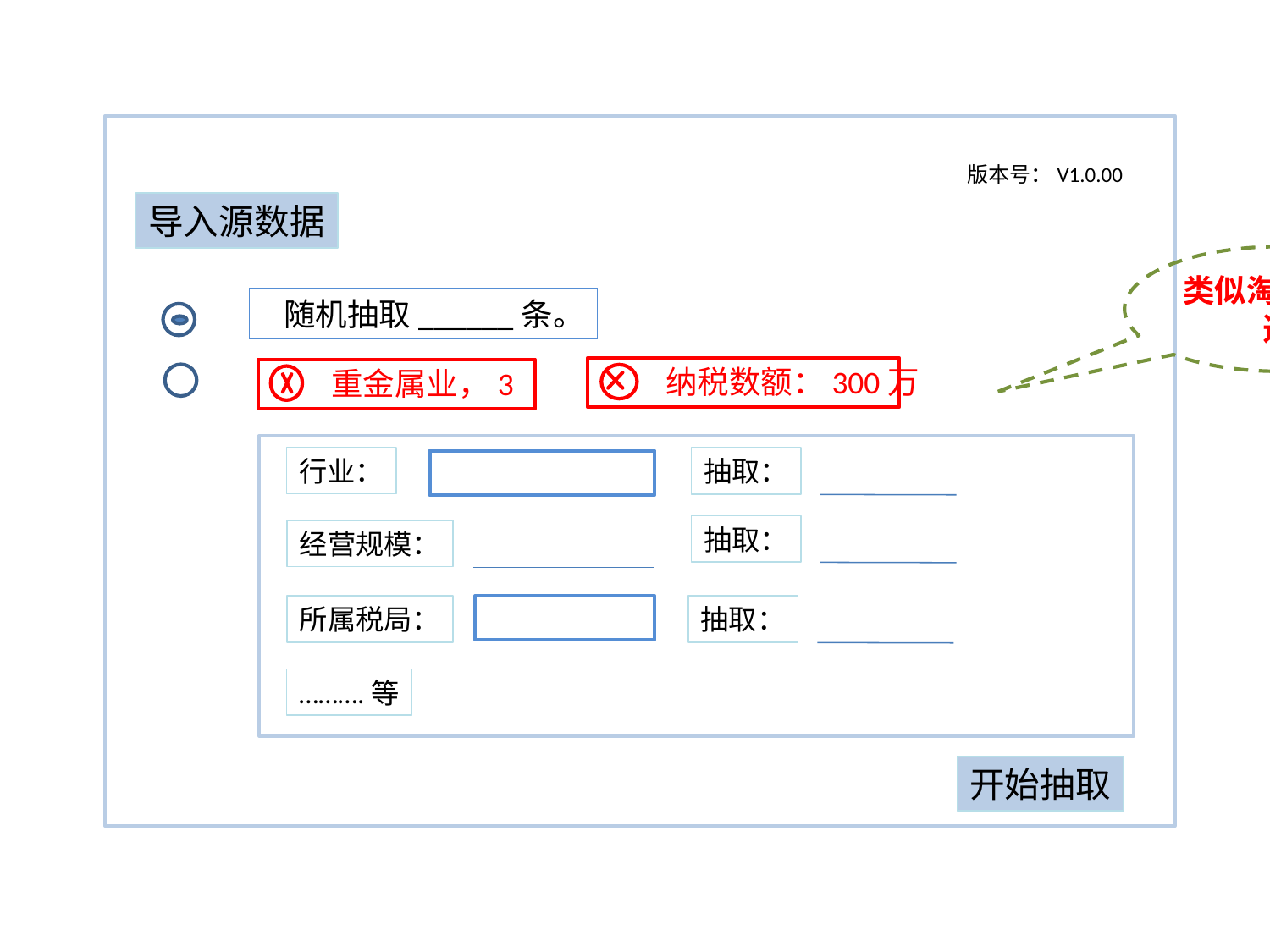

版本号：V1.0.00
导入源数据
类似淘宝的筛选
  随机抽取______条。

  纳税数额：300万

  重金属业，3

行业：
抽取：

抽取：
经营规模：
所属税局：

抽取：
……….等
开始抽取